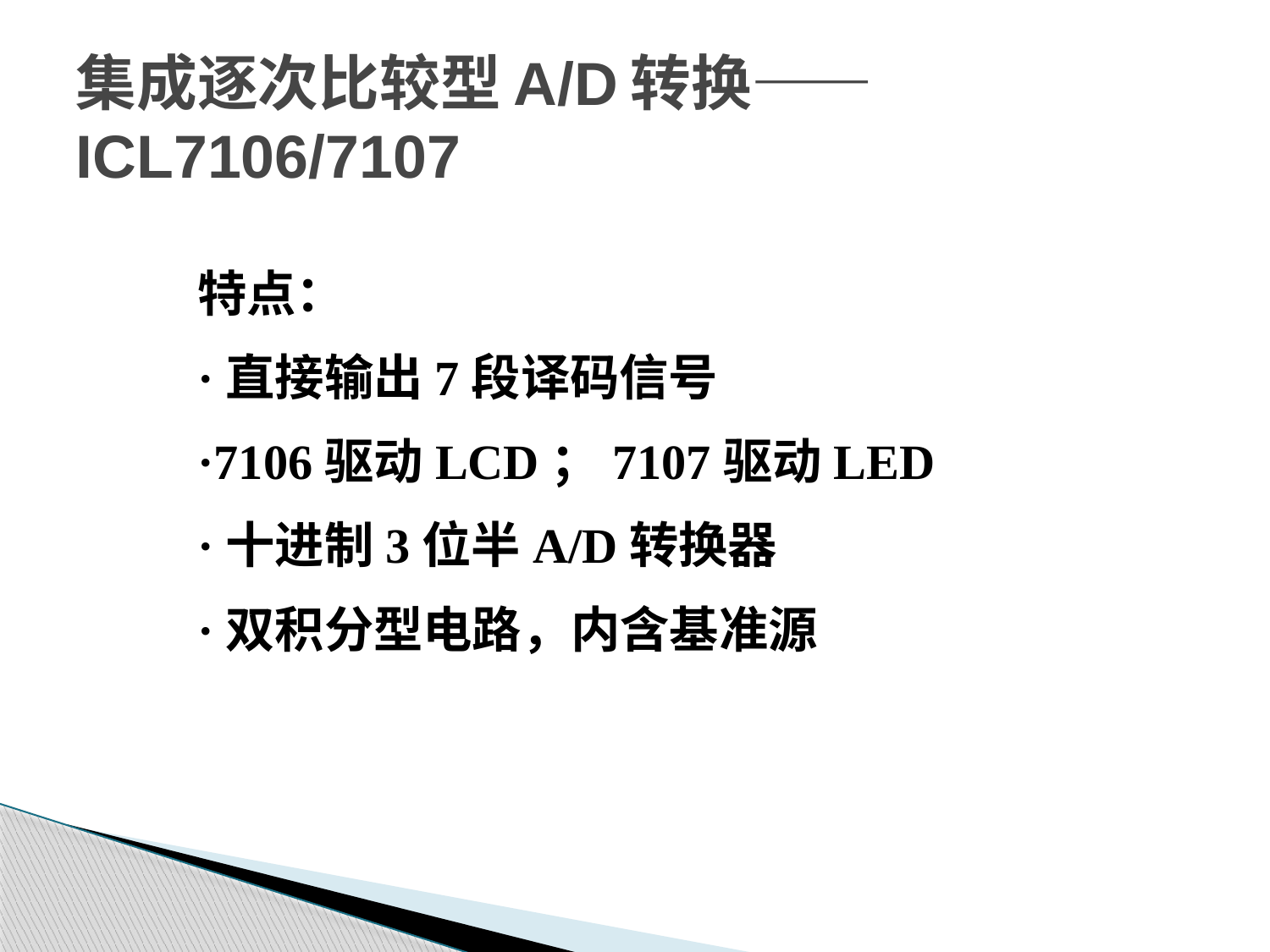

# 集成逐次比较型A/D转换——ICL7106/7107
特点：
·直接输出7段译码信号
·7106驱动LCD；7107驱动LED
·十进制3位半A/D转换器
·双积分型电路，内含基准源